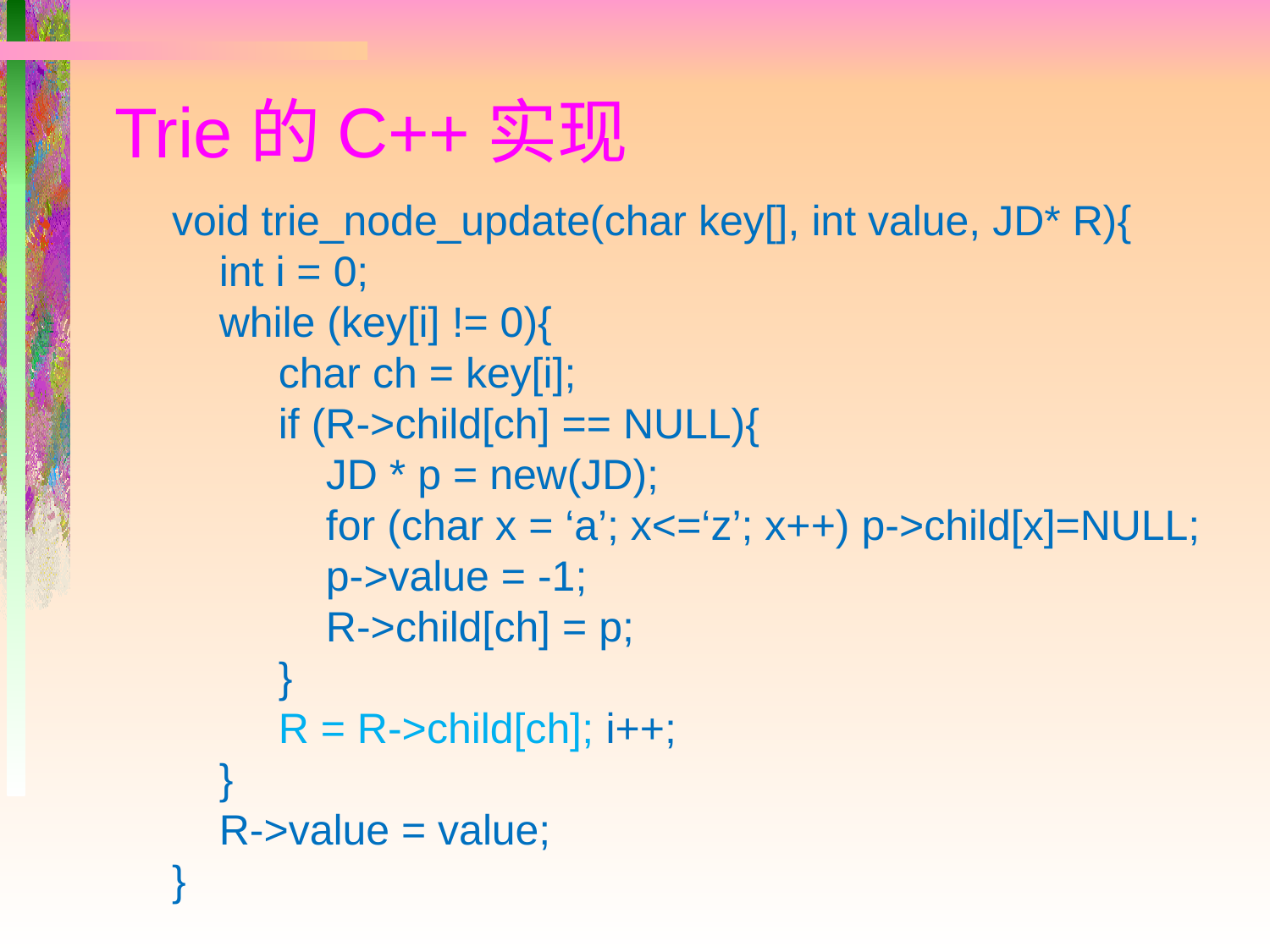

# Trie的C++实现
void trie_node_update(char key[], int value, JD* R){
    int i = 0;
    while (key[i] != 0){
         char ch = key[i];
         if (R->child[ch] == NULL){
             JD * p = new(JD);
             for (char x = ‘a’; x<=‘z’; x++) p->child[x]=NULL;
             p->value = -1;
             R->child[ch] = p;
         }
         R = R->child[ch]; i++;
    }
    R->value = value;
}